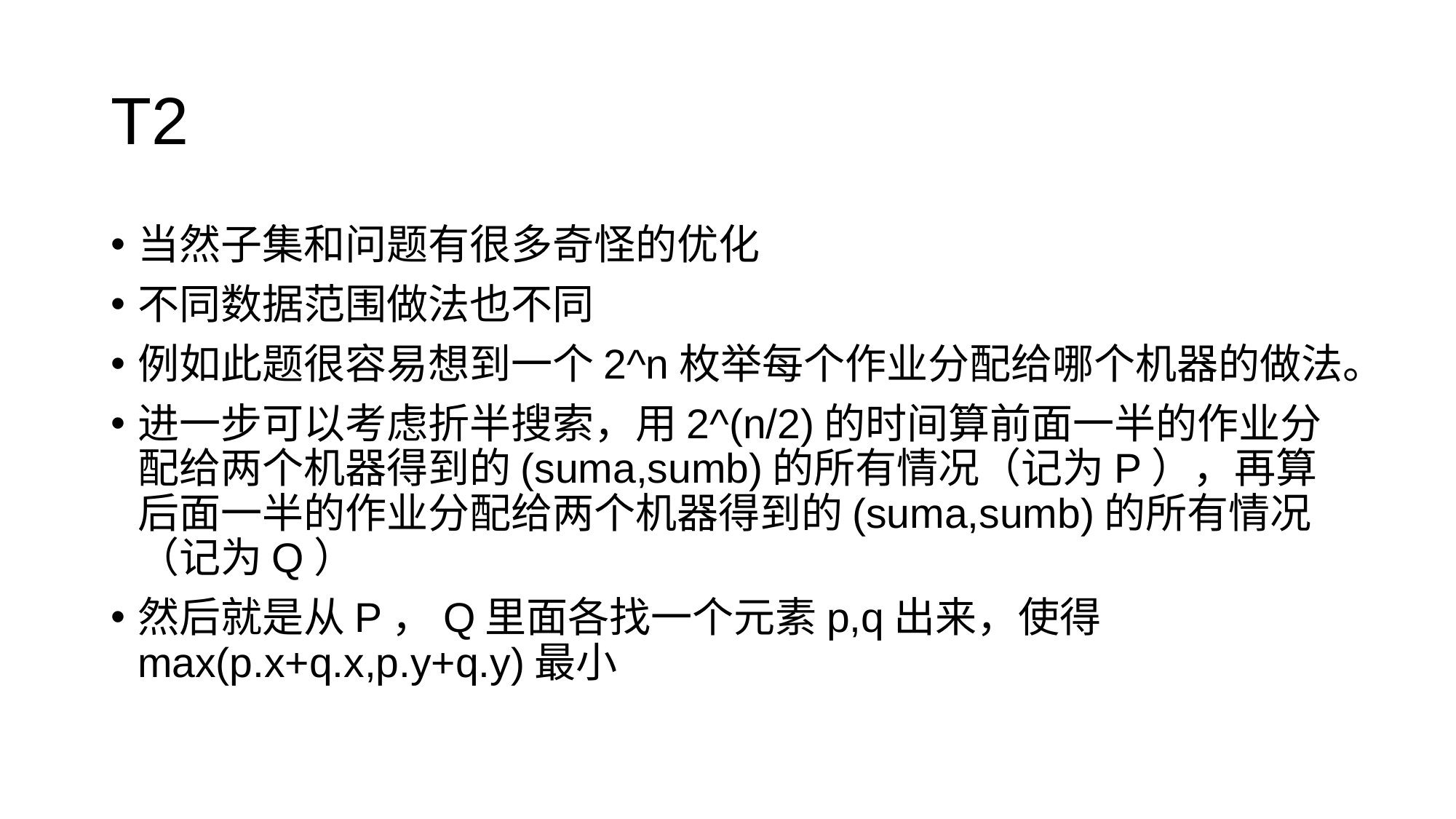

# T2
当然子集和问题有很多奇怪的优化
不同数据范围做法也不同
例如此题很容易想到一个2^n枚举每个作业分配给哪个机器的做法。
进一步可以考虑折半搜索，用2^(n/2)的时间算前面一半的作业分配给两个机器得到的(suma,sumb)的所有情况（记为P），再算后面一半的作业分配给两个机器得到的(suma,sumb)的所有情况（记为Q）
然后就是从P，Q里面各找一个元素p,q出来，使得max(p.x+q.x,p.y+q.y)最小